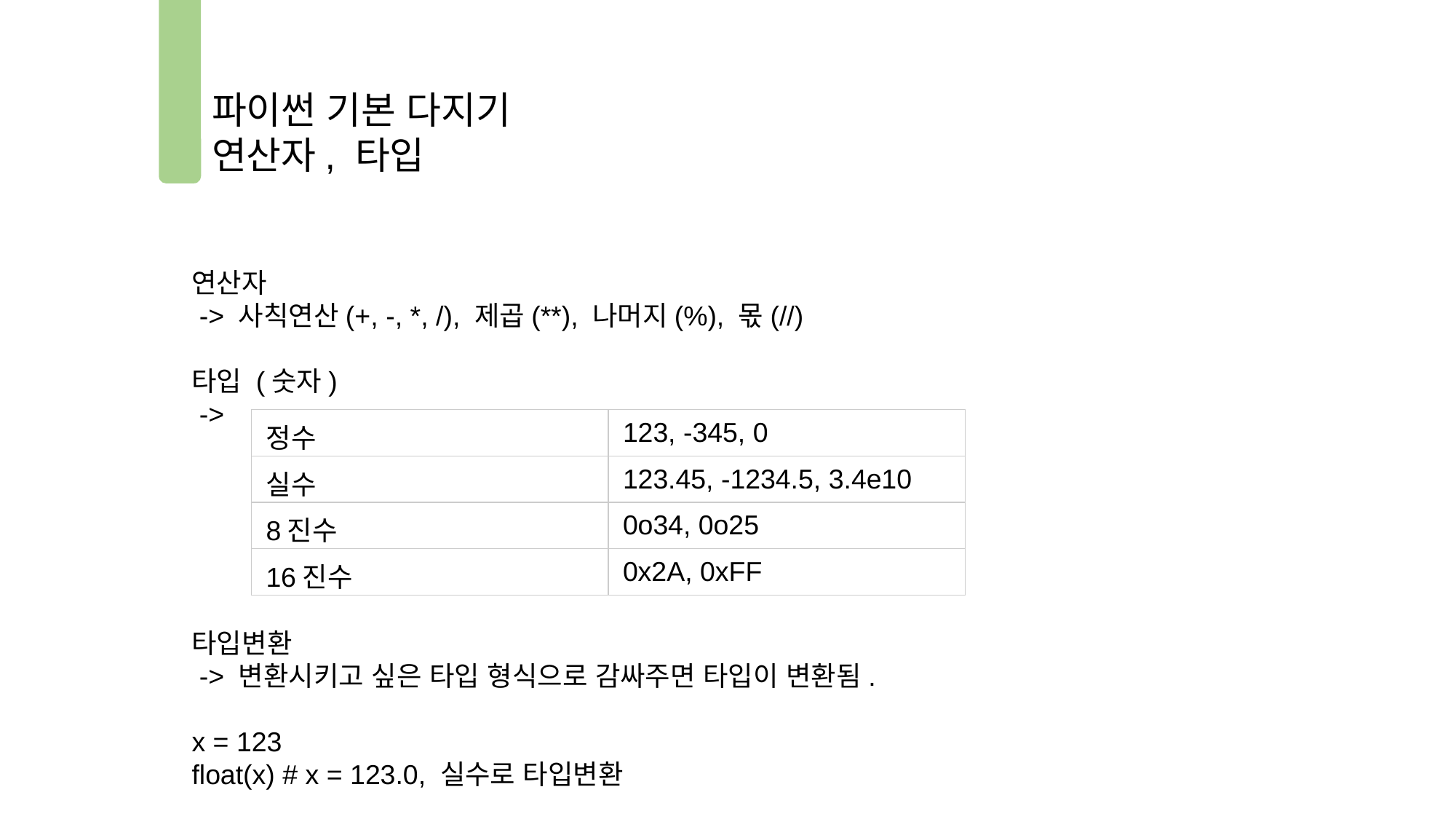

파이썬 기본 다지기
연산자, 타입
연산자
 -> 사칙연산(+, -, *, /), 제곱(**), 나머지(%), 몫(//)

타입 (숫자)
 ->

타입변환
 -> 변환시키고 싶은 타입 형식으로 감싸주면 타입이 변환됨.

x = 123
float(x) # x = 123.0, 실수로 타입변환

| 정수 | 123, -345, 0 |
| --- | --- |
| 실수 | 123.45, -1234.5, 3.4e10 |
| 8진수 | 0o34, 0o25 |
| 16진수 | 0x2A, 0xFF |